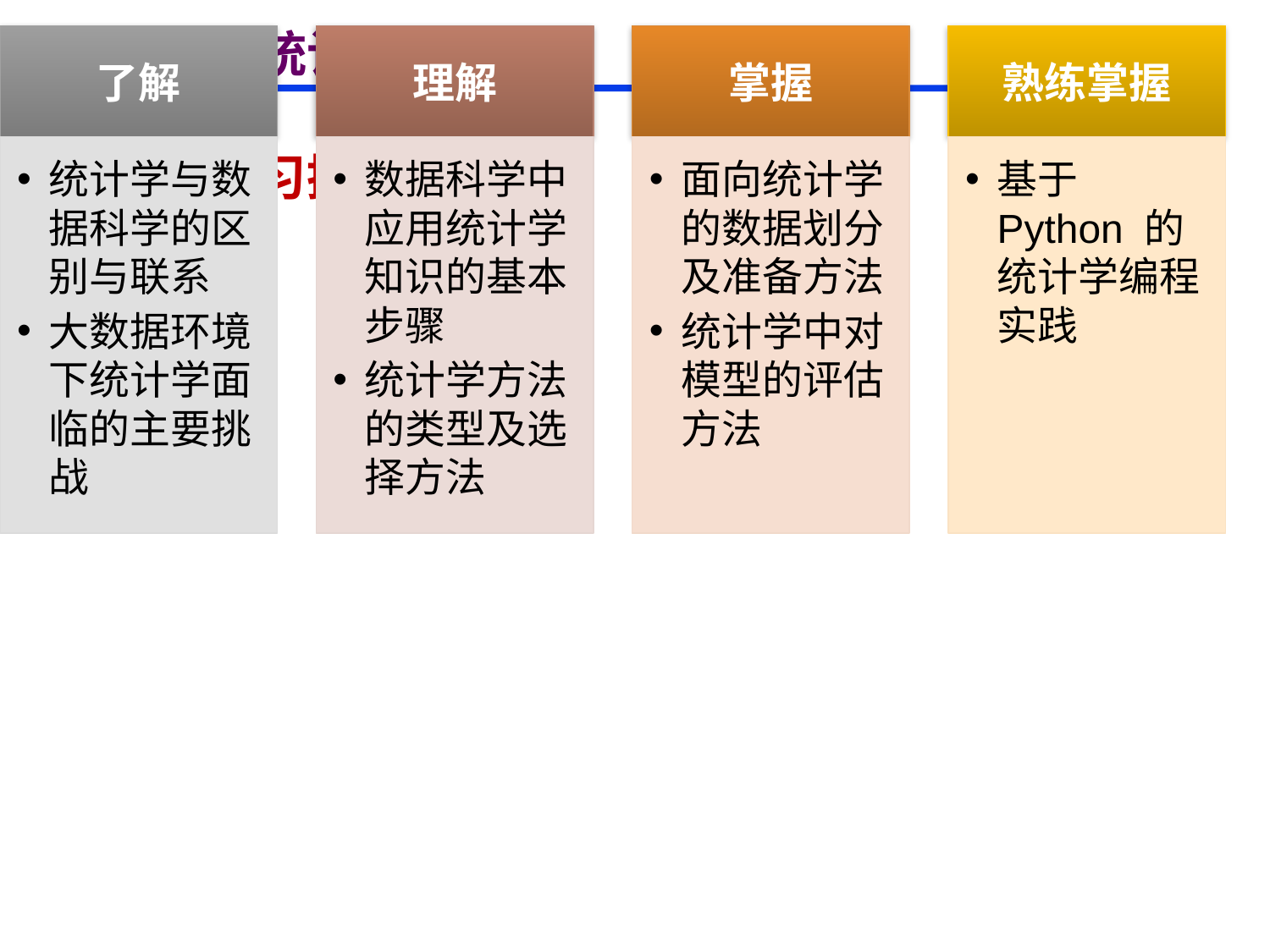

# 第2章 统计学与模型
 本章学习提示及要求
了解
统计学与数据科学的区别与联系
大数据环境下统计学面临的主要挑战
理解
数据科学中应用统计学知识的基本步骤
统计学方法的类型及选择方法
掌握
面向统计学的数据划分及准备方法
统计学中对模型的评估方法
熟练掌握
基于 Python 的统计学编程实践